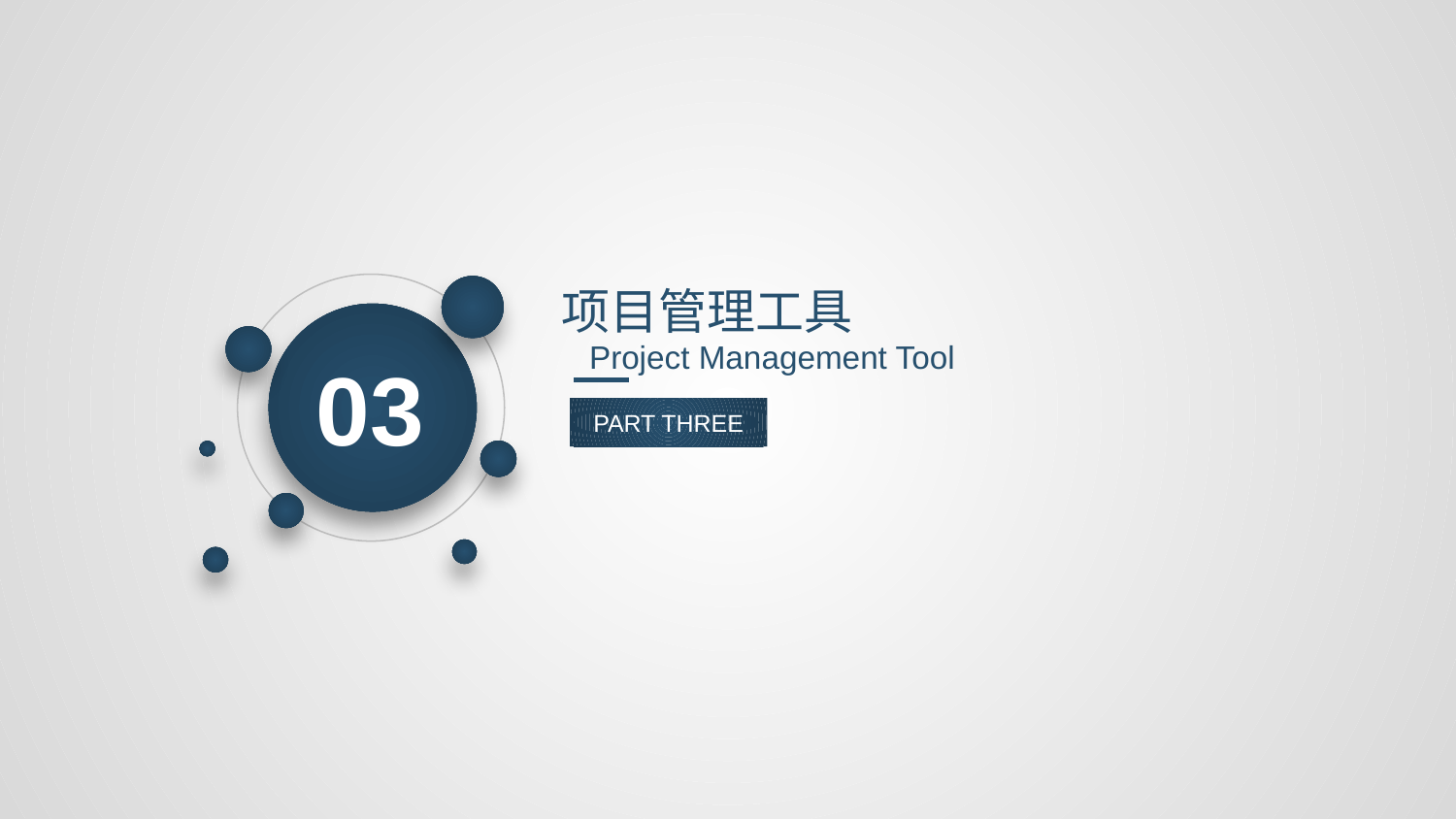

项目管理工具

Project Management Tool
03
PART THREE